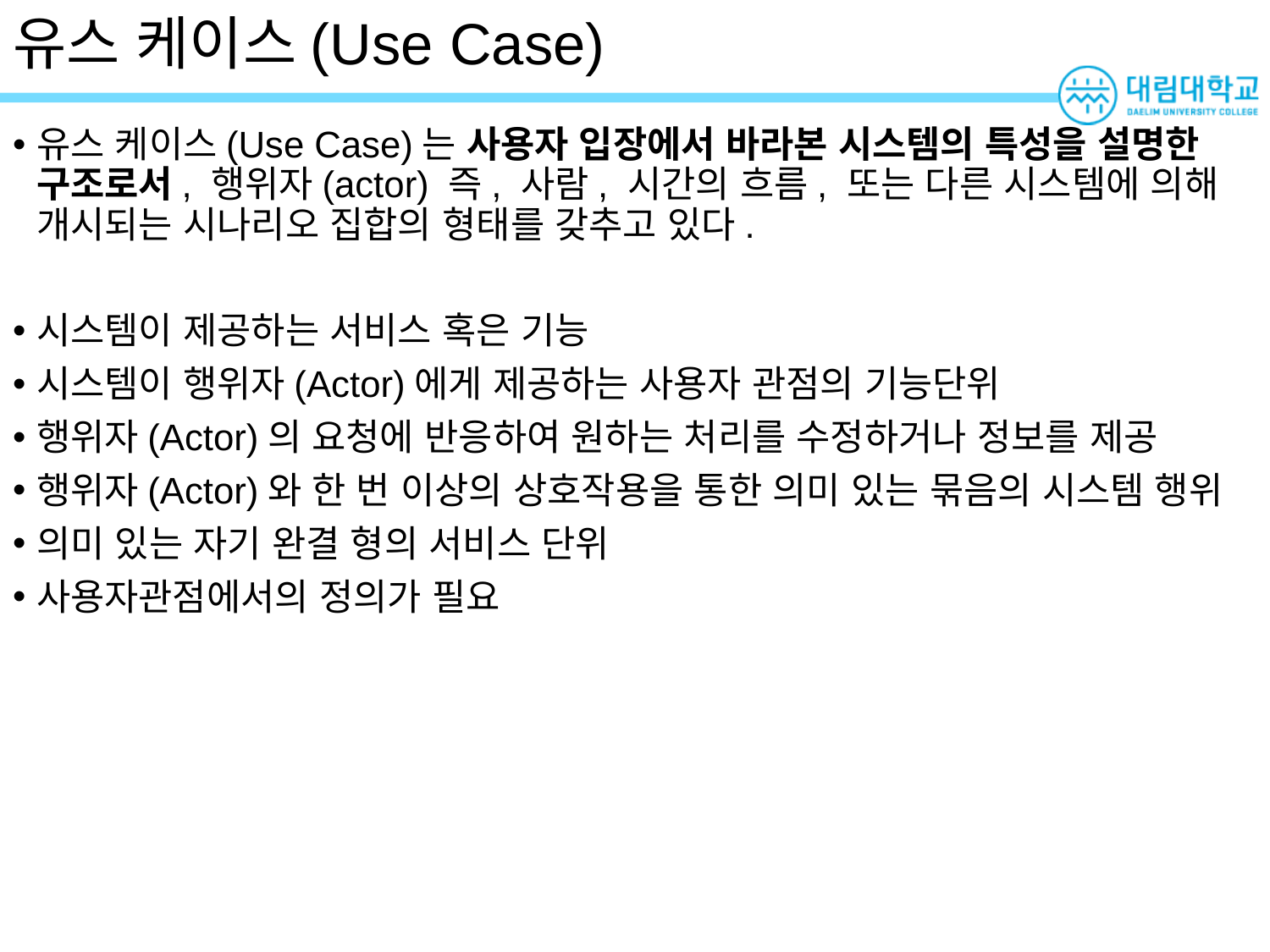

# 유스 케이스(Use Case)
유스 케이스(Use Case)는 사용자 입장에서 바라본 시스템의 특성을 설명한 구조로서, 행위자(actor) 즉, 사람, 시간의 흐름, 또는 다른 시스템에 의해 개시되는 시나리오 집합의 형태를 갖추고 있다.

시스템이 제공하는 서비스 혹은 기능
시스템이 행위자(Actor)에게 제공하는 사용자 관점의 기능단위
행위자(Actor)의 요청에 반응하여 원하는 처리를 수정하거나 정보를 제공
행위자(Actor)와 한 번 이상의 상호작용을 통한 의미 있는 묶음의 시스템 행위
의미 있는 자기 완결 형의 서비스 단위
사용자관점에서의 정의가 필요